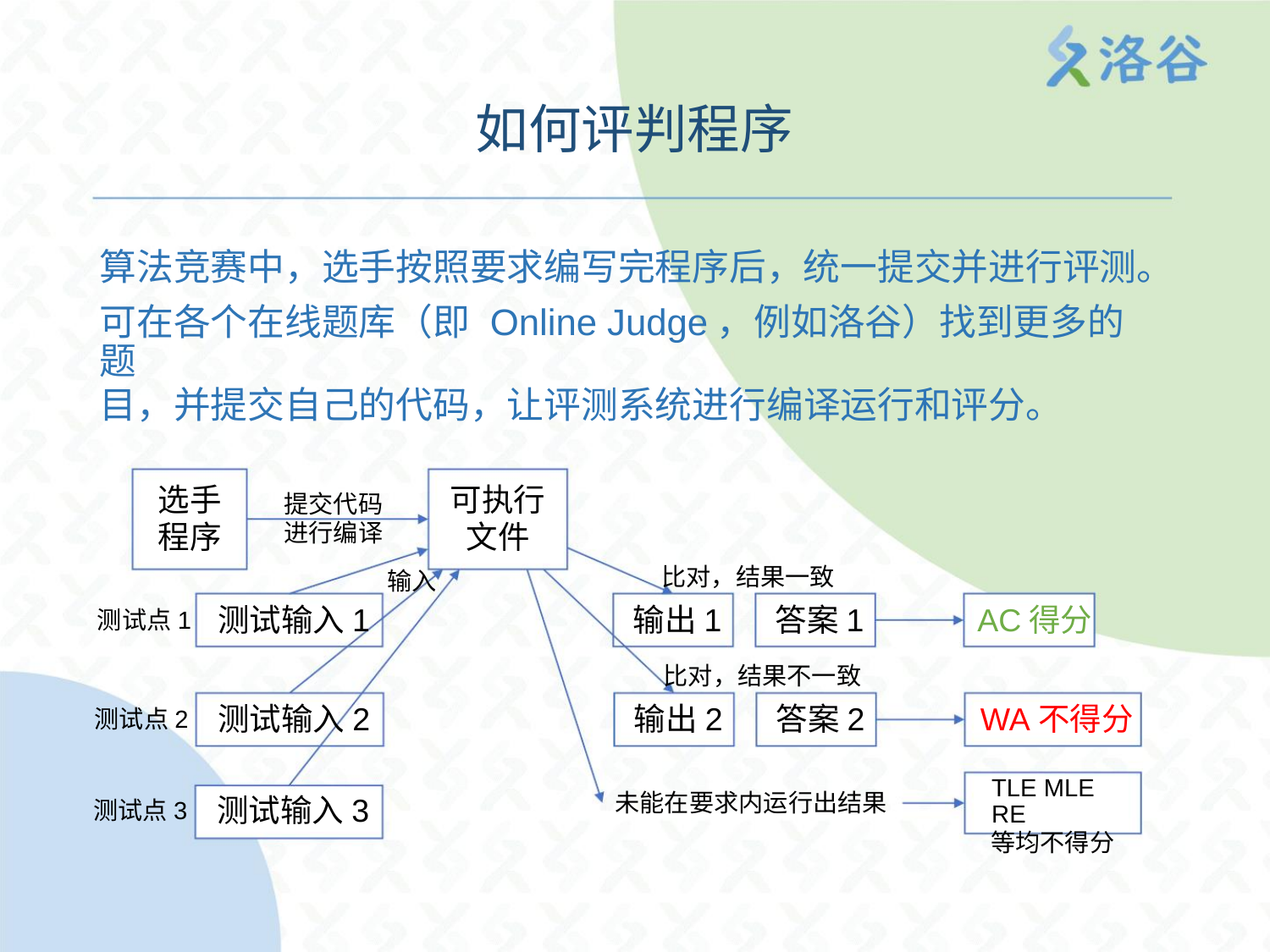

如何评判程序
算法竞赛中，选手按照要求编写完程序后，统一提交并进行评测。
可在各个在线题库（即 Online Judge，例如洛谷）找到更多的题
目，并提交自己的代码，让评测系统进行编译运行和评分。
选手
程序
可执行
文件
提交代码
进行编译
比对，结果一致
输入
测试输入1
输出1
答案1
AC得分
测试点1
比对，结果不一致
测试输入2
测试输入3
输出2
答案2
WA不得分
测试点2
测试点3
TLE MLE RE
等均不得分
未能在要求内运行出结果